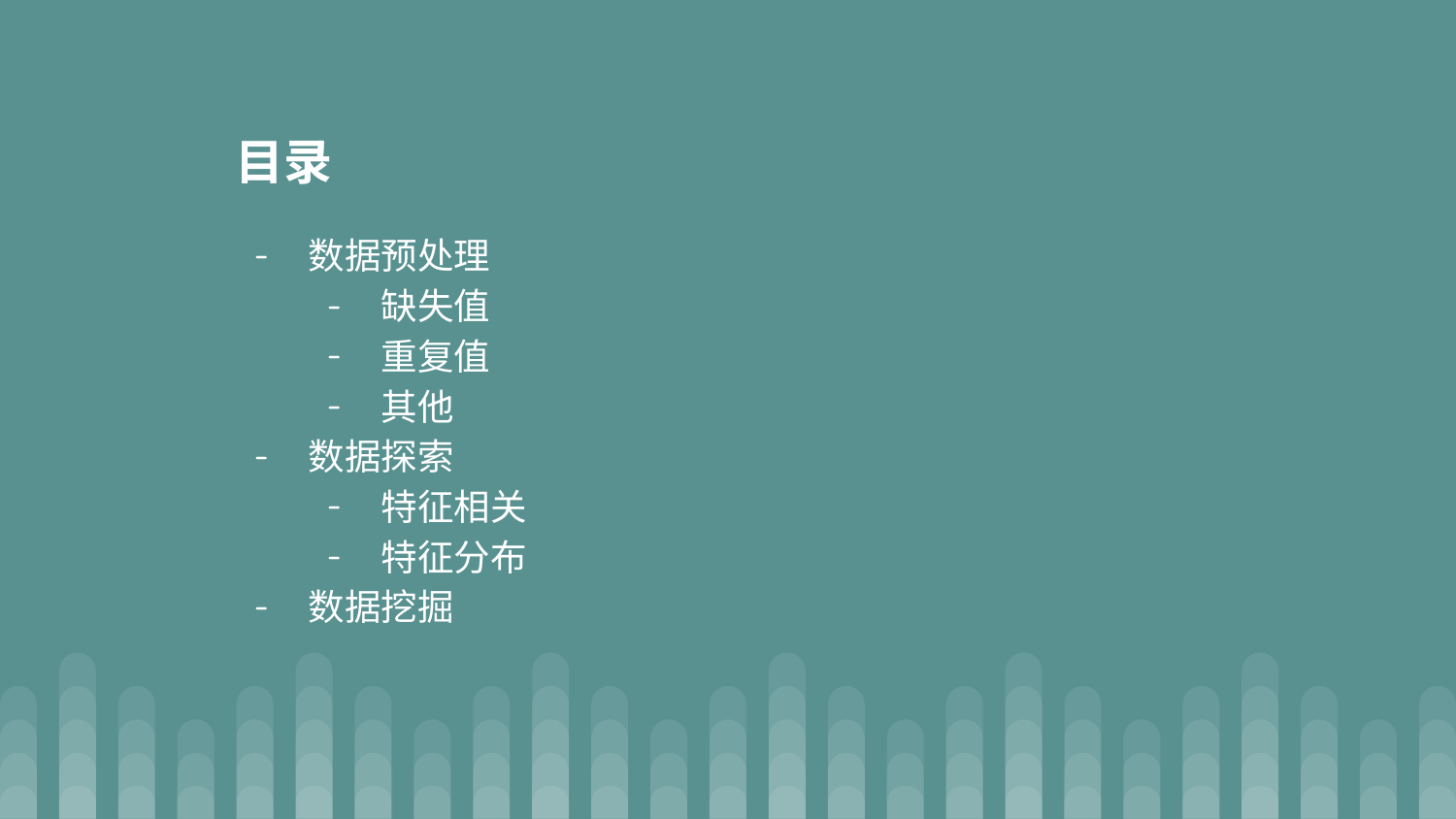

# 目录
数据预处理
缺失值
重复值
其他
数据探索
特征相关
特征分布
数据挖掘